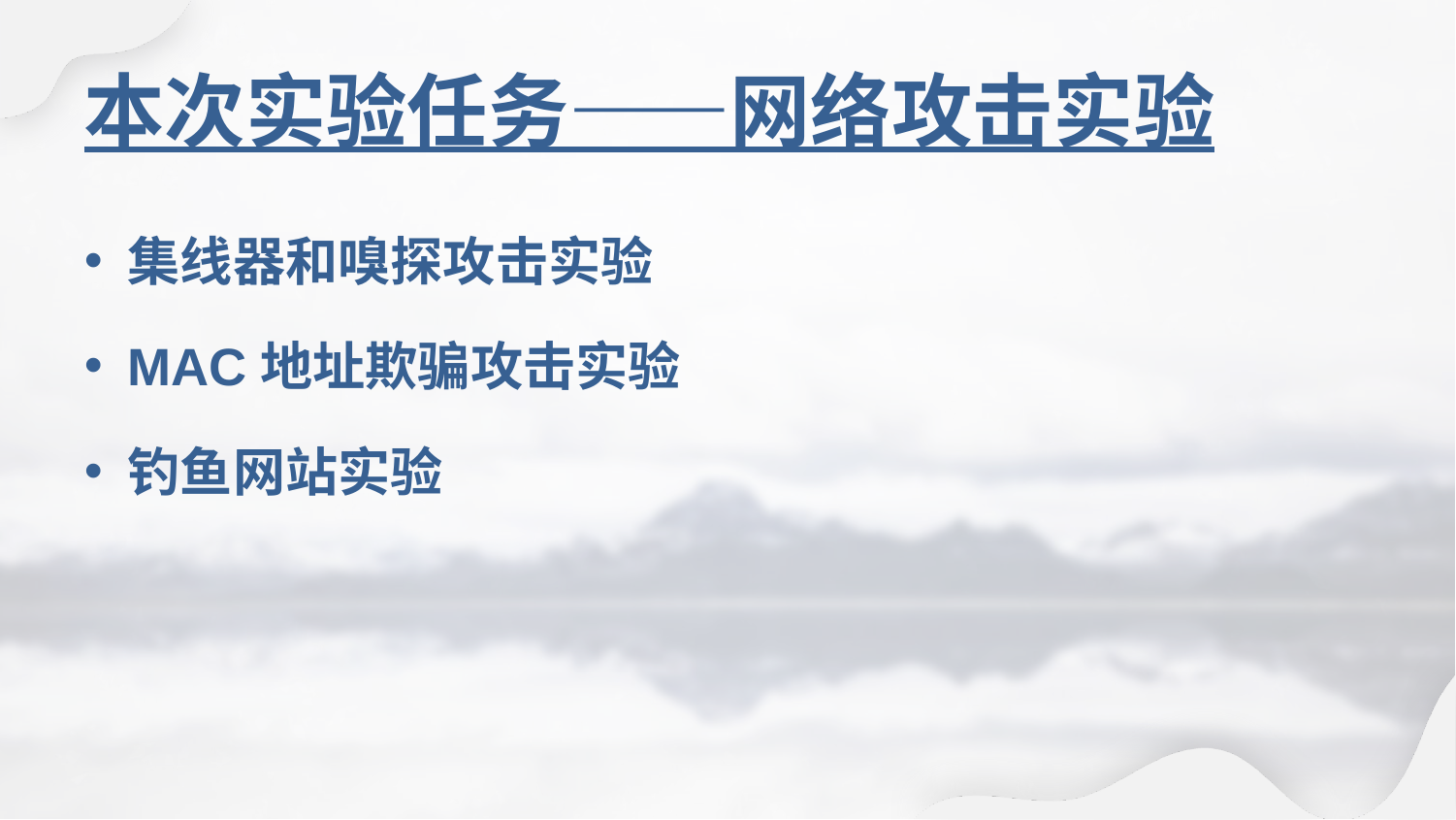

# 本次实验任务——网络攻击实验
集线器和嗅探攻击实验
MAC地址欺骗攻击实验
钓鱼网站实验